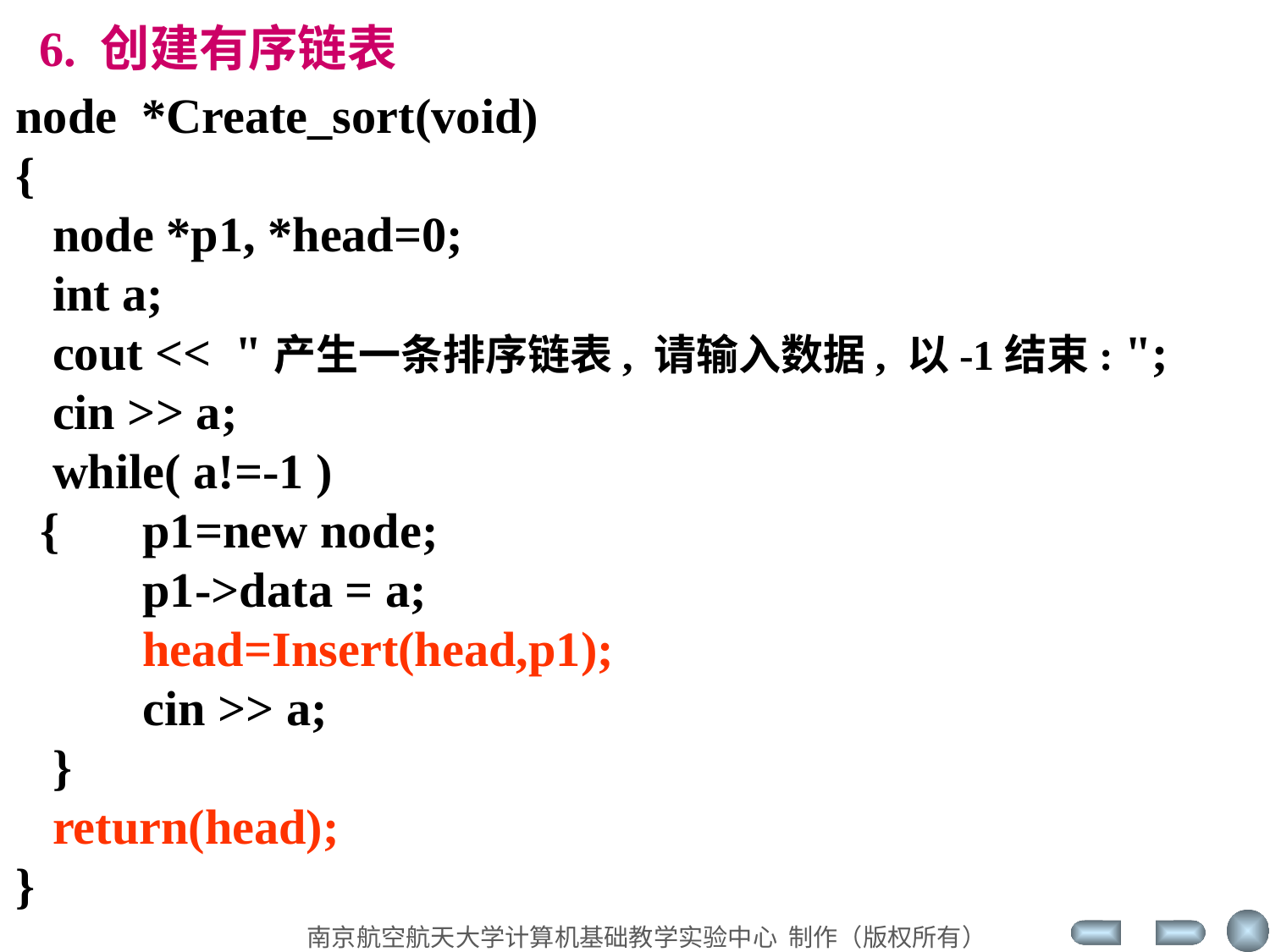

6. 创建有序链表
node  *Create_sort(void)
{
   node *p1, *head=0;
   int a;
   cout <<  "产生一条排序链表, 请输入数据, 以-1结束: ";
   cin >> a;
   while( a!=-1 )
  { 	p1=new node;
	p1->data = a;
	head=Insert(head,p1);
	cin >> a;
   }
   return(head);
}